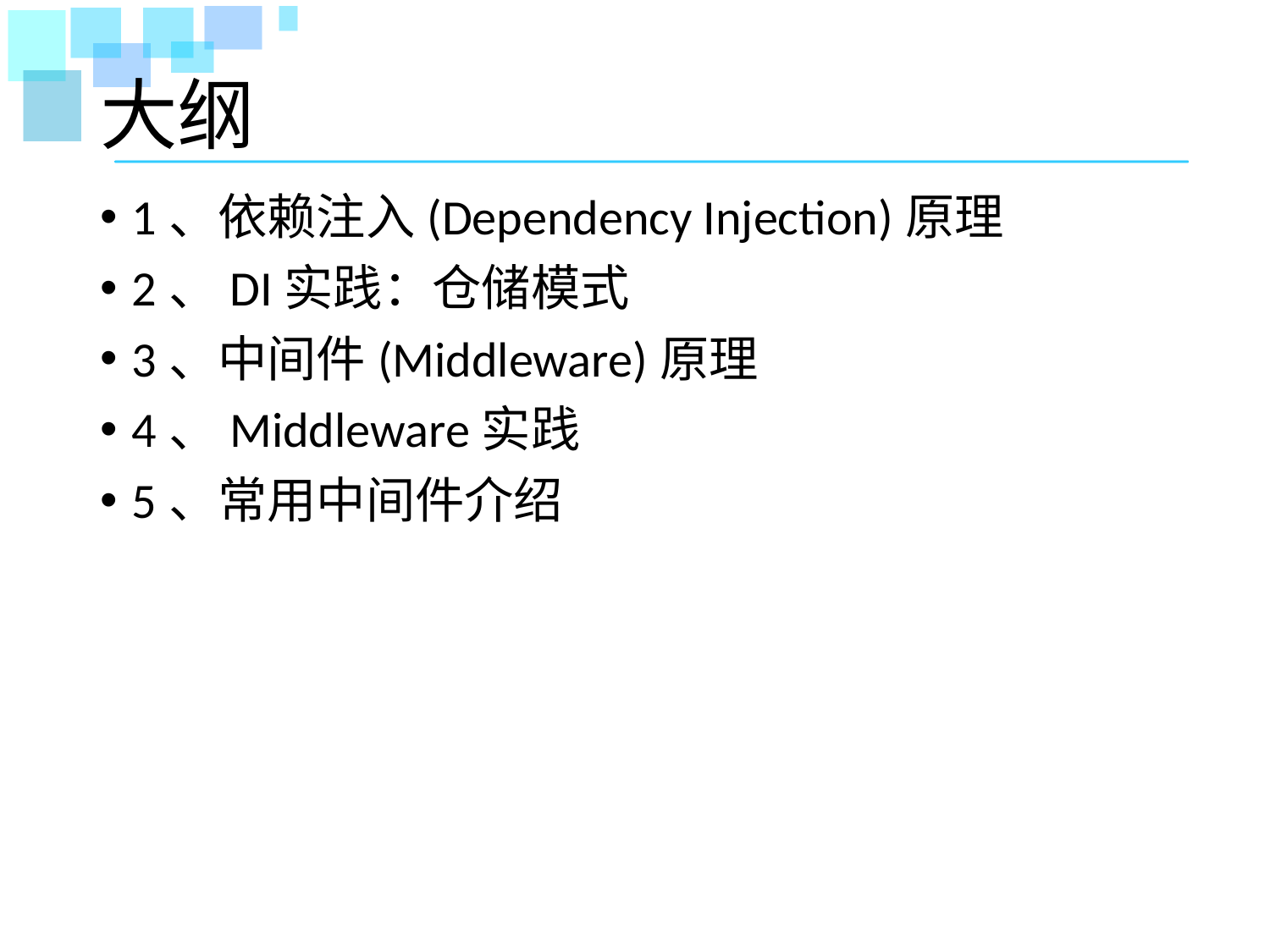

# 大纲
1、依赖注入(Dependency Injection)原理
2、DI实践：仓储模式
3、中间件(Middleware)原理
4、Middleware实践
5、常用中间件介绍